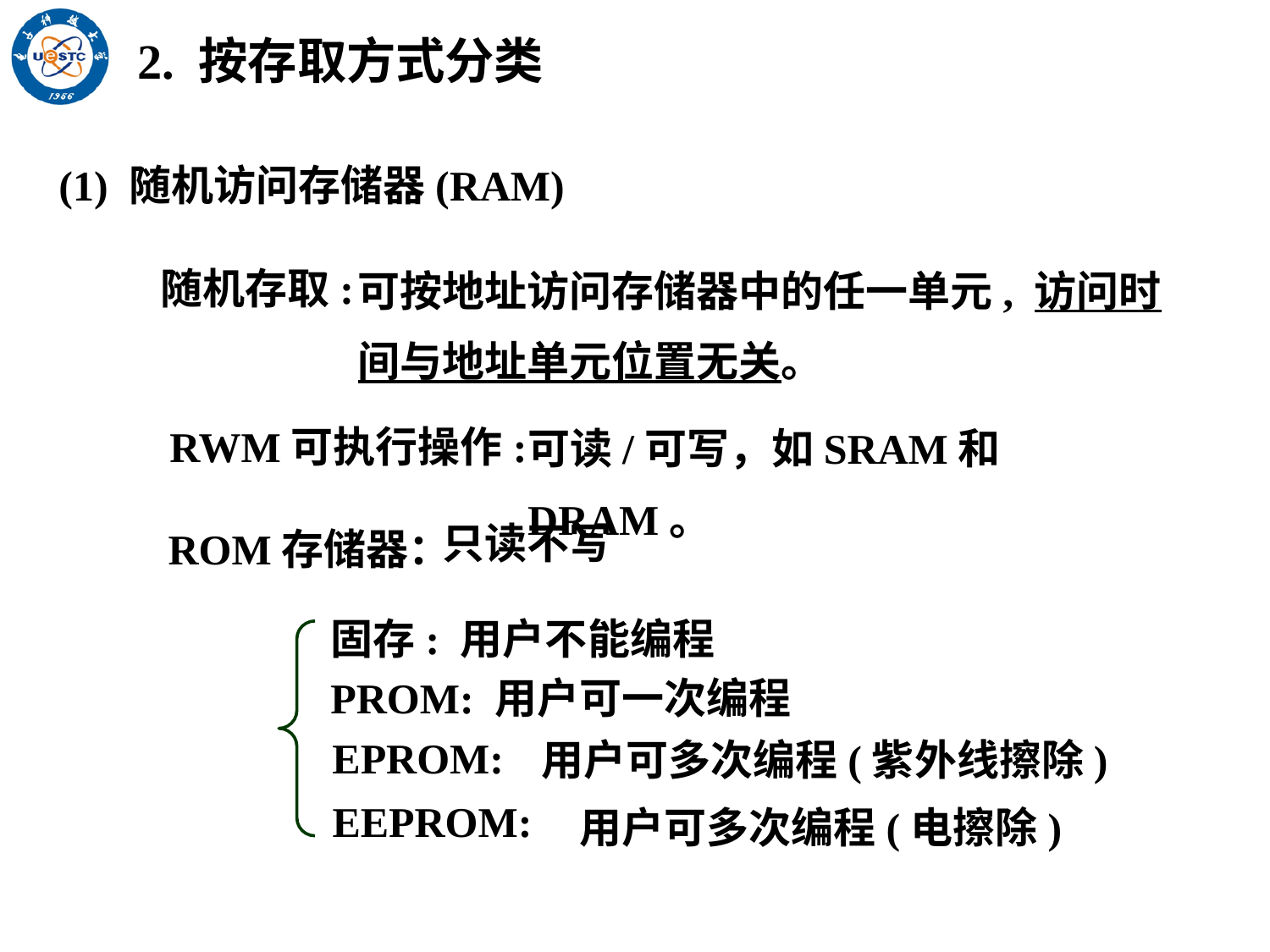

2. 按存取方式分类
(1) 随机访问存储器(RAM)
随机存取:
可按地址访问存储器中的任一单元, 访问时间与地址单元位置无关。
RWM可执行操作:
可读/可写，如SRAM和DRAM。
只读不写
ROM存储器：
固存: 用户不能编程

PROM: 用户可一次编程
EPROM:
用户可多次编程(紫外线擦除)
EEPROM:
用户可多次编程(电擦除)